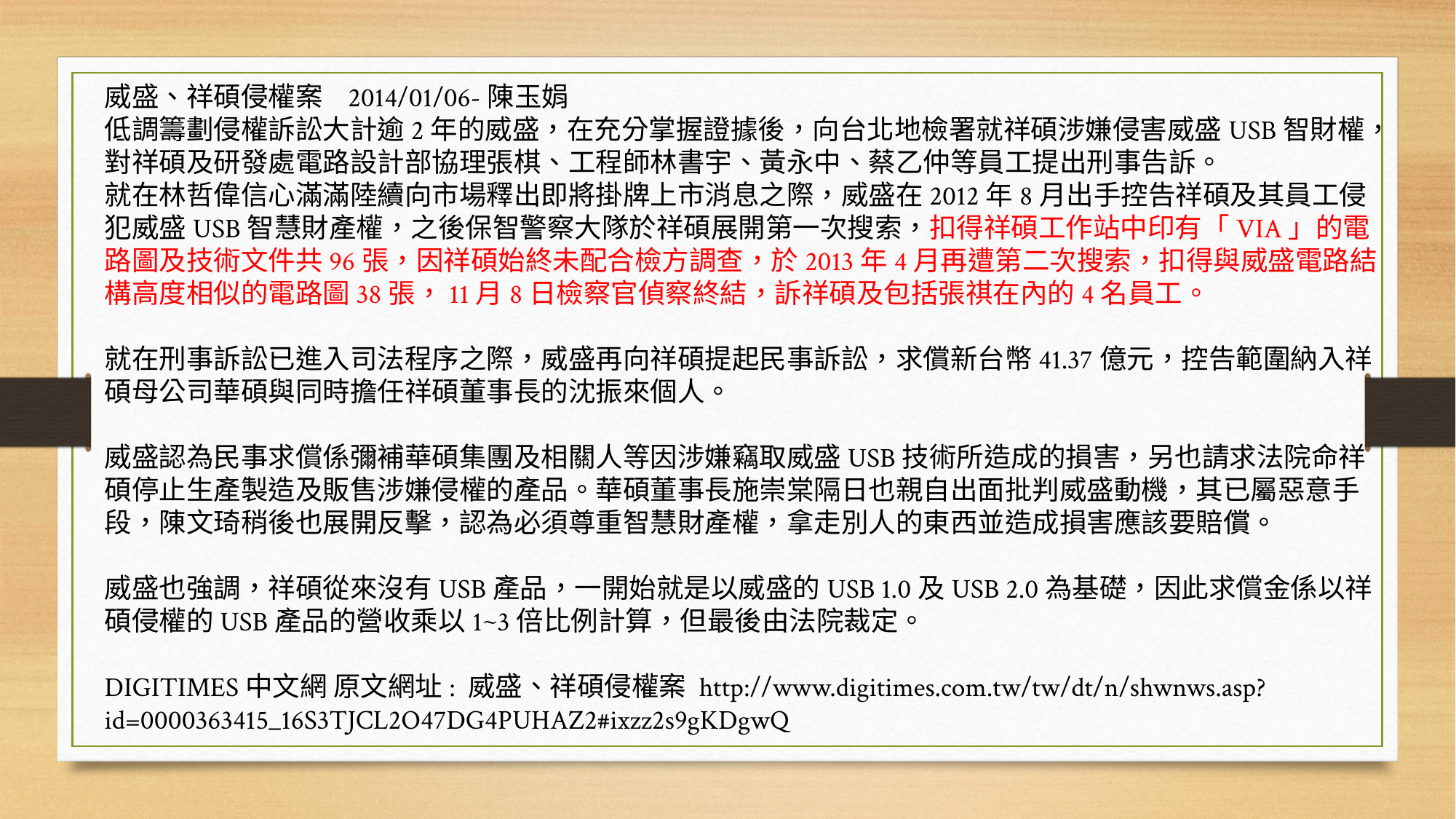

威盛、祥碩侵權案   2014/01/06-陳玉娟
低調籌劃侵權訴訟大計逾2年的威盛，在充分掌握證據後，向台北地檢署就祥碩涉嫌侵害威盛USB智財權，對祥碩及研發處電路設計部協理張棋、工程師林書宇、黃永中、蔡乙仲等員工提出刑事告訴。
就在林哲偉信心滿滿陸續向市場釋出即將掛牌上市消息之際，威盛在2012年8月出手控告祥碩及其員工侵犯威盛USB智慧財產權，之後保智警察大隊於祥碩展開第一次搜索，扣得祥碩工作站中印有「VIA」的電路圖及技術文件共96張，因祥碩始終未配合檢方調查，於2013年4月再遭第二次搜索，扣得與威盛電路結構高度相似的電路圖38張，11月8日檢察官偵察終結，訴祥碩及包括張祺在內的4名員工。

就在刑事訴訟已進入司法程序之際，威盛再向祥碩提起民事訴訟，求償新台幣41.37億元，控告範圍納入祥碩母公司華碩與同時擔任祥碩董事長的沈振來個人。

威盛認為民事求償係彌補華碩集團及相關人等因涉嫌竊取威盛USB技術所造成的損害，另也請求法院命祥碩停止生產製造及販售涉嫌侵權的產品。華碩董事長施崇棠隔日也親自出面批判威盛動機，其已屬惡意手段，陳文琦稍後也展開反擊，認為必須尊重智慧財產權，拿走別人的東西並造成損害應該要賠償。

威盛也強調，祥碩從來沒有USB產品，一開始就是以威盛的USB 1.0及USB 2.0為基礎，因此求償金係以祥碩侵權的USB產品的營收乘以1~3倍比例計算，但最後由法院裁定。

DIGITIMES中文網 原文網址: 威盛、祥碩侵權案 http://www.digitimes.com.tw/tw/dt/n/shwnws.asp?id=0000363415_16S3TJCL2O47DG4PUHAZ2#ixzz2s9gKDgwQ